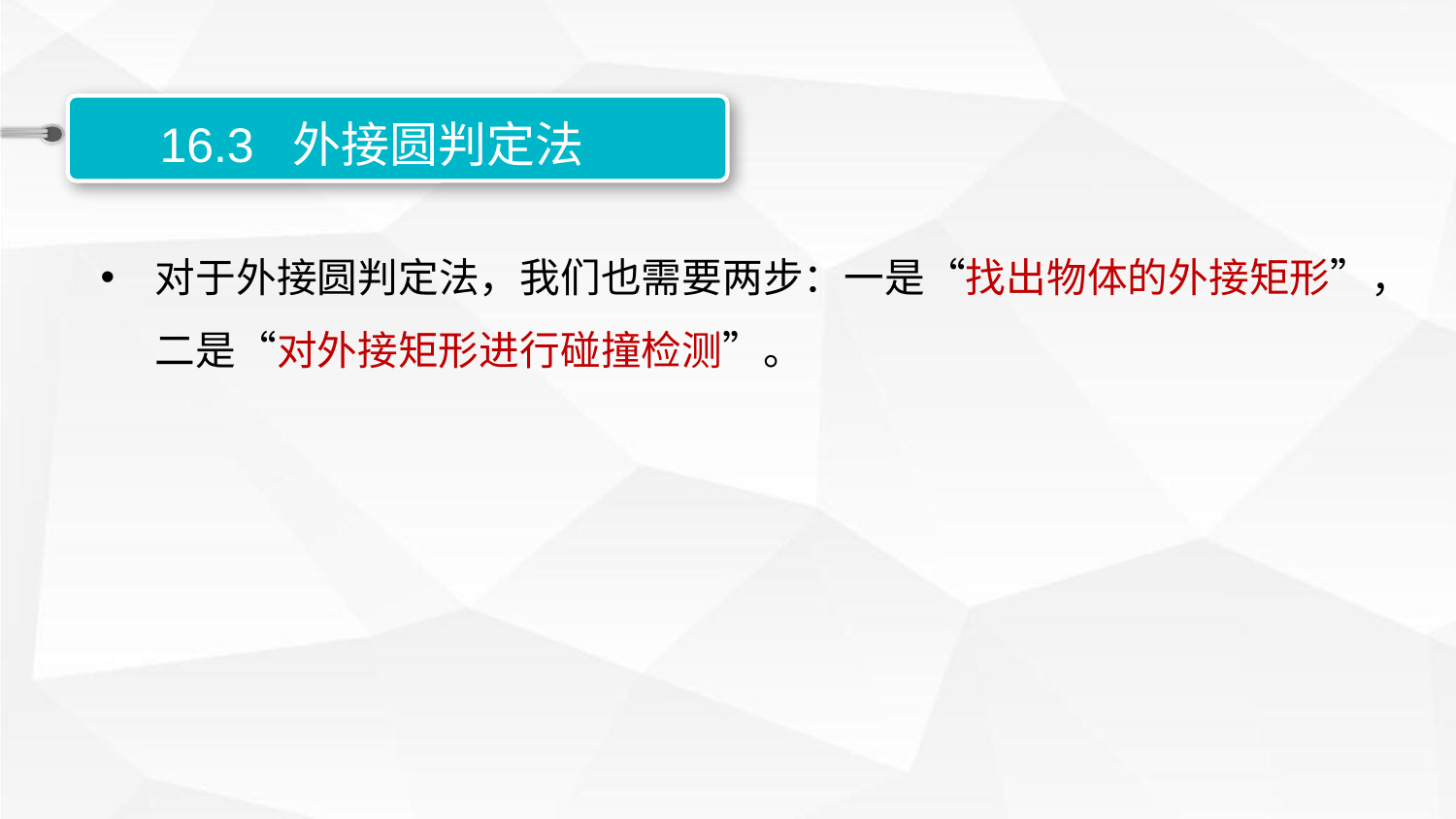

16.3  外接圆判定法

对于外接圆判定法，我们也需要两步：一是“找出物体的外接矩形”，二是“对外接矩形进行碰撞检测”。